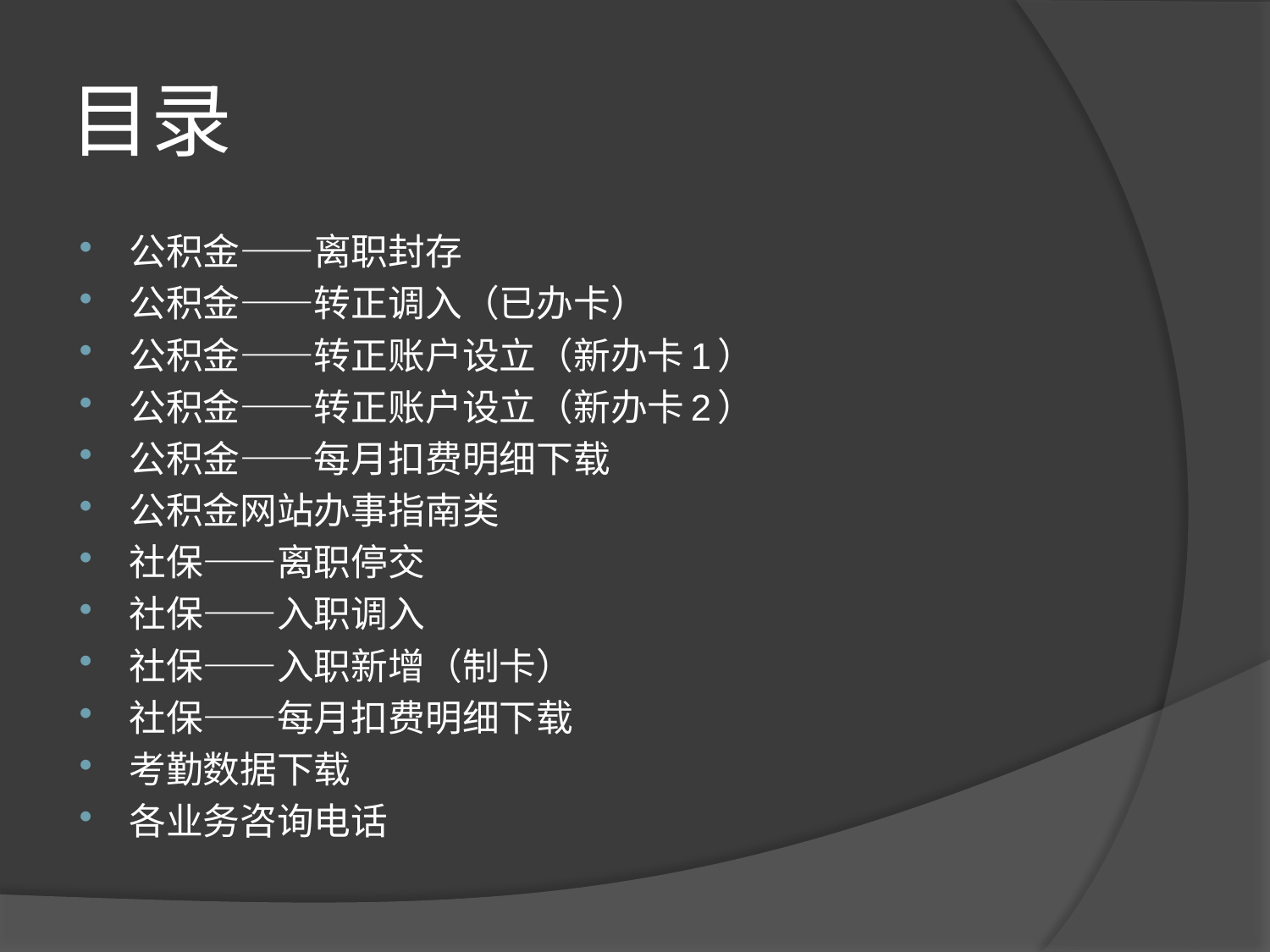

# 目录
公积金——离职封存
公积金——转正调入（已办卡）
公积金——转正账户设立（新办卡1）
公积金——转正账户设立（新办卡2）
公积金——每月扣费明细下载
公积金网站办事指南类
社保——离职停交
社保——入职调入
社保——入职新增（制卡）
社保——每月扣费明细下载
考勤数据下载
各业务咨询电话